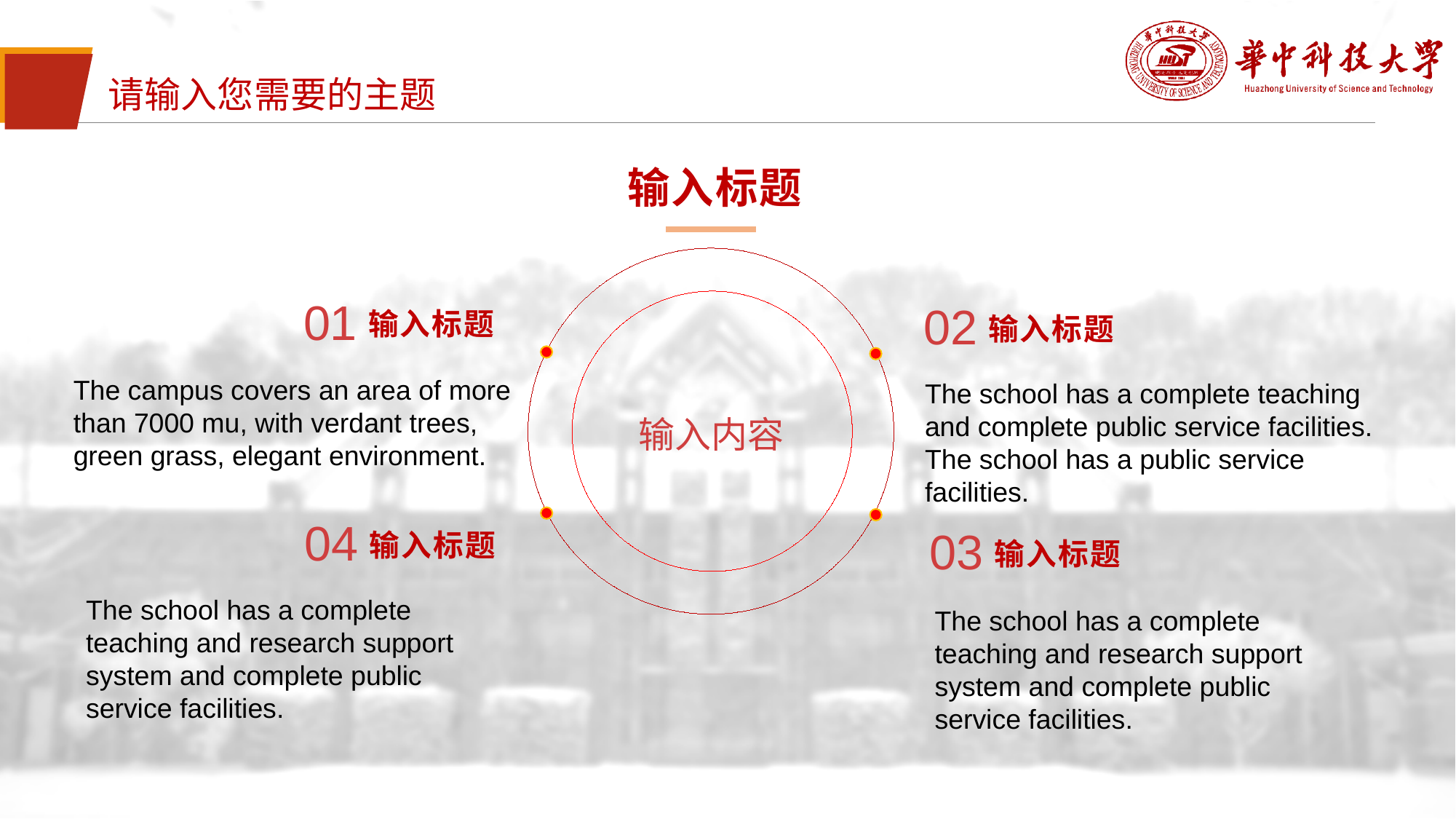

请输入您需要的主题
输入标题

01
输入标题
02
输入标题

The campus covers an area of more than 7000 mu, with verdant trees, green grass, elegant environment.
The school has a complete teaching and complete public service facilities. The school has a public service facilities.
输入内容
04
输入标题
03
输入标题
The school has a complete teaching and research support system and complete public service facilities.
The school has a complete teaching and research support system and complete public service facilities.